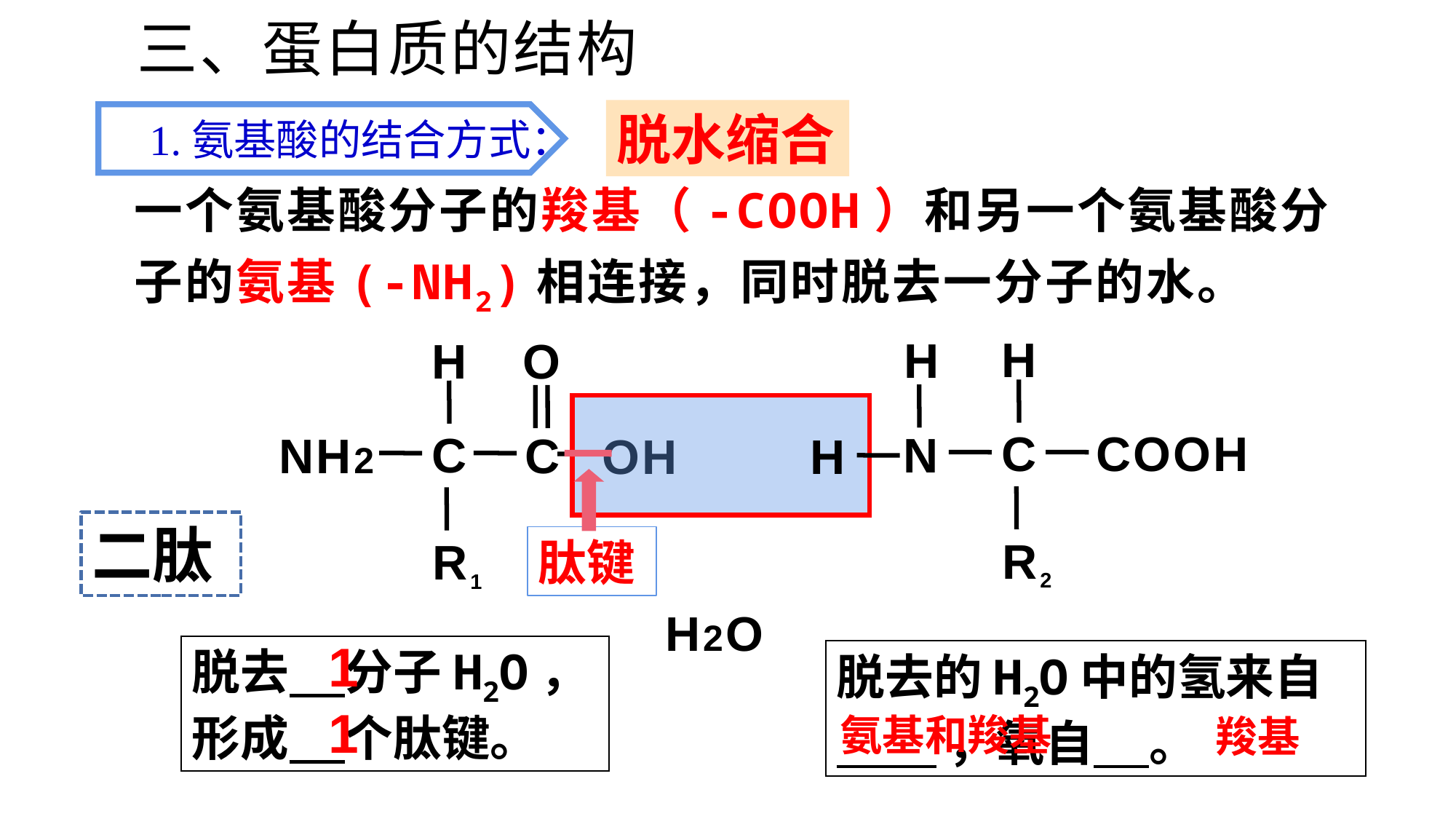

三、蛋白质的结构
脱水缩合
1.氨基酸的结合方式：
一个氨基酸分子的羧基（-COOH）和另一个氨基酸分子的氨基(-NH2)相连接，同时脱去一分子的水。
H
H

C
COOH
N

R2
H
O

C
NH2
C

R1

OH
H

二肽
肽键
H2O
1
脱去     分子H2O，形成     个肽键。
脱去的H2O中的氢来自
         ，氧自     。
1
氨基和羧基
羧基